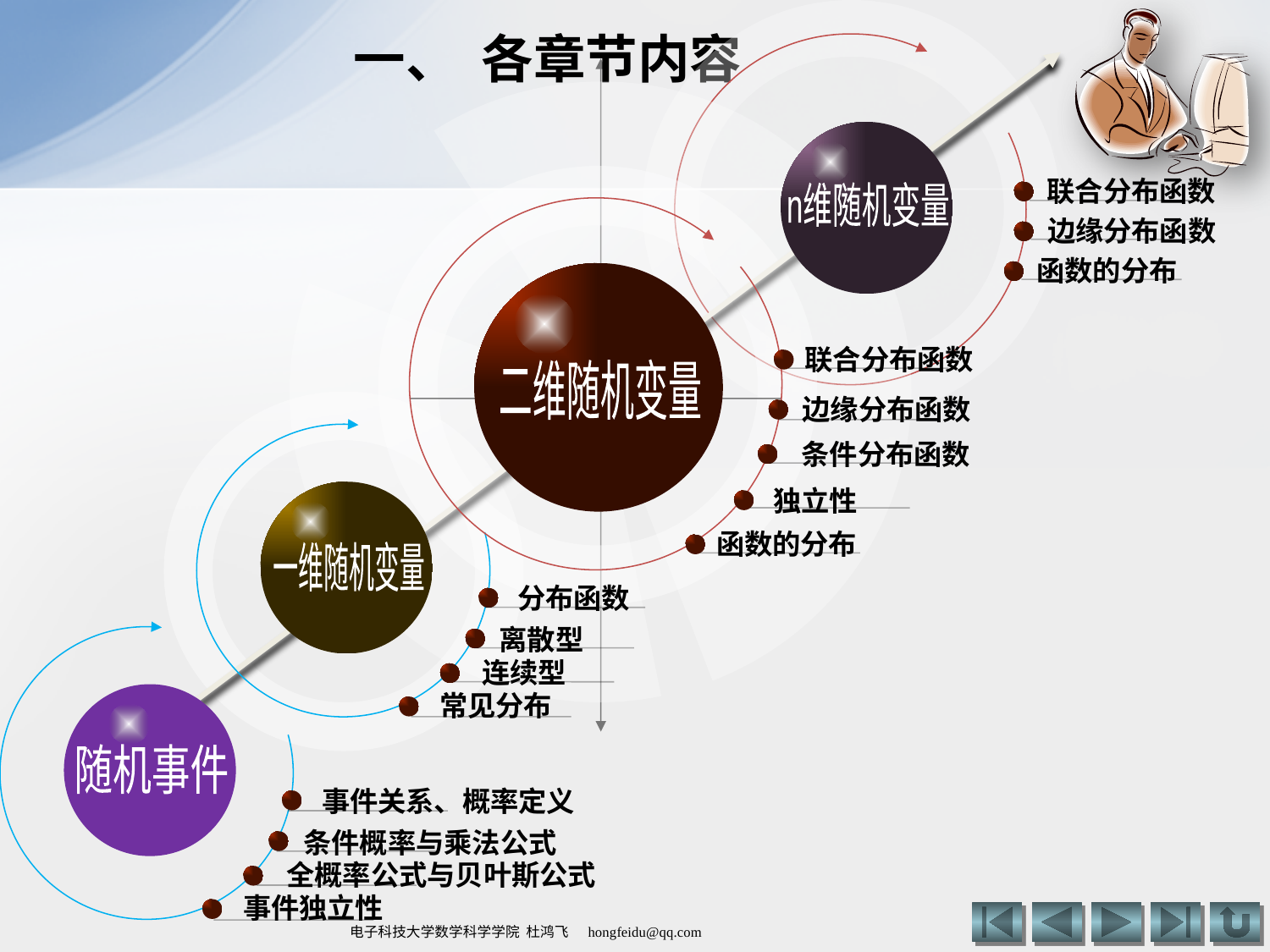

# 一、  各章节内容

联合分布函数

n维随机变量

边缘分布函数

函数的分布

联合分布函数

二维随机变量

边缘分布函数

条件分布函数

独立性

函数的分布

一维随机变量

分布函数

离散型

连续型

常见分布

随机事件
事件关系、概率定义

条件概率与乘法公式

全概率公式与贝叶斯公式

事件独立性